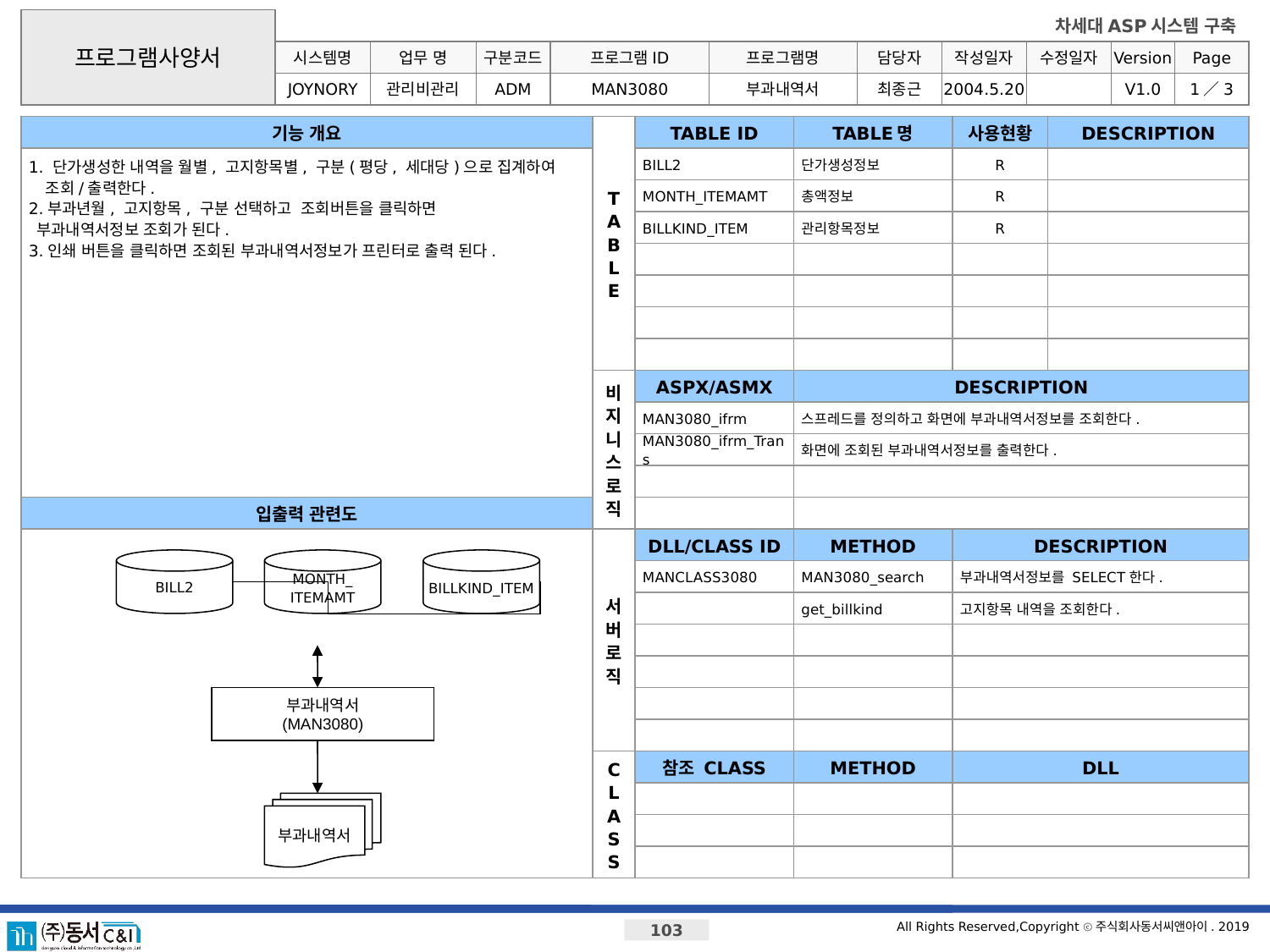

프로그램사양서
시스템명
업무 명
구분코드
프로그램ID
프로그램명
JOYNORY
관리비관리
ADM
MAN3080
부과내역서
최종근
2004.5.20

V1.0
1／3
기능 개요
T
A
B
L
E
TABLE ID
TABLE명
사용현황
DESCRIPTION
1. 단가생성한 내역을 월별, 고지항목별, 구분(평당, 세대당)으로 집계하여
   조회/출력한다.
2.부과년월, 고지항목, 구분 선택하고  조회버튼을 클릭하면
 부과내역서정보 조회가 된다.
3.인쇄 버튼을 클릭하면 조회된 부과내역서정보가 프린터로 출력 된다.

BILL2
단가생성정보
R

MONTH_ITEMAMT
총액정보
R

BILLKIND_ITEM
관리항목정보
R

비지니스로직
ASPX/ASMX
DESCRIPTION
MAN3080_ifrm
스프레드를 정의하고 화면에 부과내역서정보를 조회한다.
MAN3080_ifrm_Trans
화면에 조회된 부과내역서정보를 출력한다.

입출력 관련도

서버로직
DLL/CLASS ID
METHOD
DESCRIPTION
BILL2
MONTH_
ITEMAMT
BILLKIND_ITEM
MANCLASS3080
MAN3080_search
부과내역서정보를 SELECT한다.

get_billkind
고지항목 내역을 조회한다.

부과내역서
(MAN3080)

C
L
A
S
S
참조 CLASS
METHOD
DLL

부과내역서